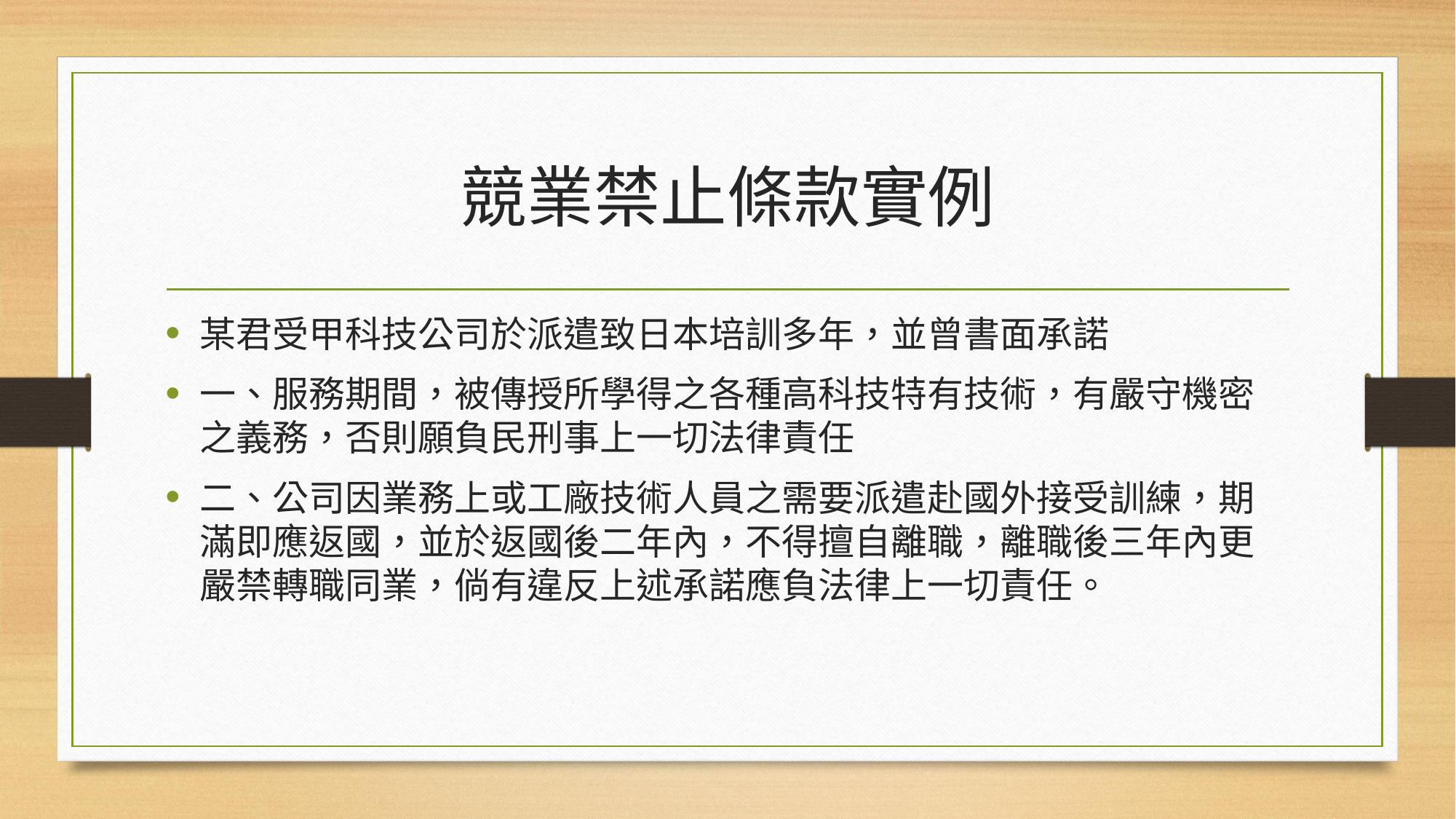

# 競業禁止條款實例
某君受甲科技公司於派遣致日本培訓多年，並曾書面承諾
一、服務期間，被傳授所學得之各種高科技特有技術，有嚴守機密之義務，否則願負民刑事上一切法律責任
二、公司因業務上或工廠技術人員之需要派遣赴國外接受訓練，期滿即應返國，並於返國後二年內，不得擅自離職，離職後三年內更嚴禁轉職同業，倘有違反上述承諾應負法律上一切責任。